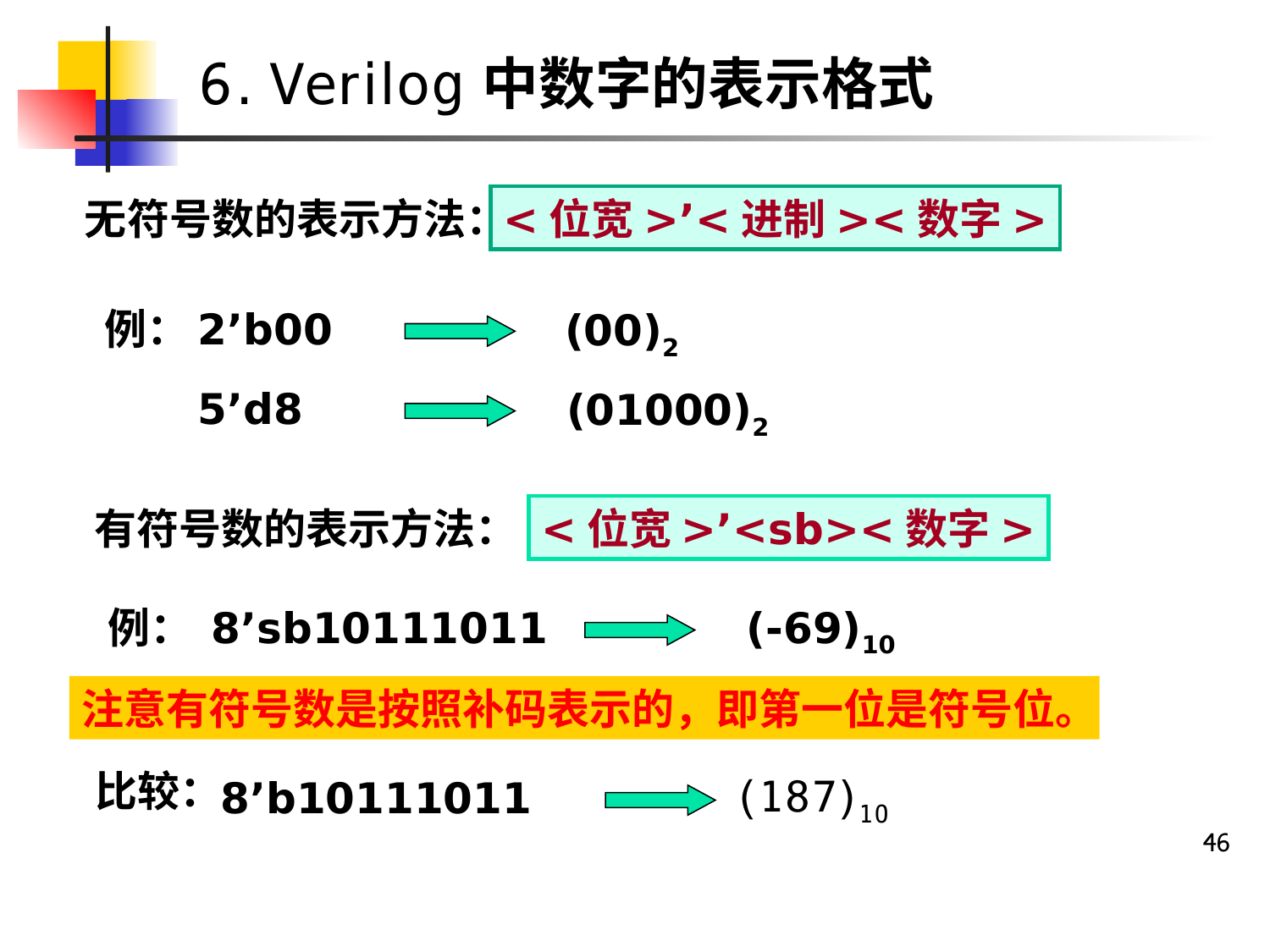

# 6. Verilog中数字的表示格式
无符号数的表示方法：
<位宽>’<进制><数字>
例：
2’b00
(00)2

5’d8
(01000)2

<位宽>’<sb><数字>
有符号数的表示方法：
例：
8’sb10111011
(-69)10

注意有符号数是按照补码表示的，即第一位是符号位。
比较：
(187)10
8’b10111011

46